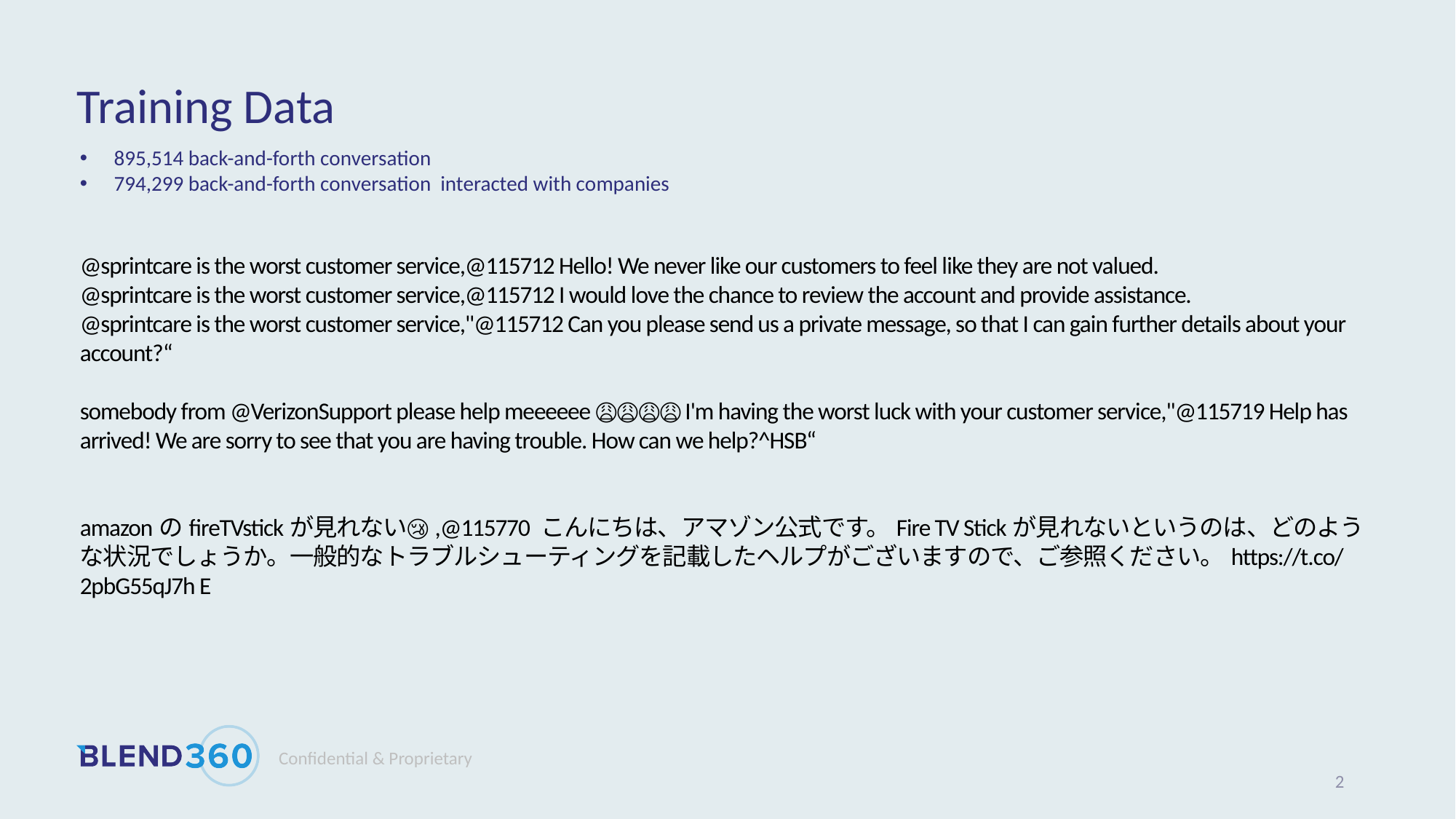

# Training Data
895,514 back-and-forth conversation
794,299 back-and-forth conversation  interacted with companies

@sprintcare is the worst customer service,@115712 Hello! We never like our customers to feel like they are not valued.
@sprintcare is the worst customer service,@115712 I would love the chance to review the account and provide assistance.
@sprintcare is the worst customer service,"@115712 Can you please send us a private message, so that I can gain further details about your account?“

somebody from @VerizonSupport please help meeeeee 😩😩😩😩 I'm having the worst luck with your customer service,"@115719 Help has arrived! We are sorry to see that you are having trouble. How can we help?^HSB“

amazonのfireTVstickが見れない😢,@115770 こんにちは、アマゾン公式です。Fire TV Stickが見れないというのは、どのような状況でしょうか。一般的なトラブルシューティングを記載したヘルプがございますので、ご参照ください。https://t.co/2pbG55qJ7h E

2